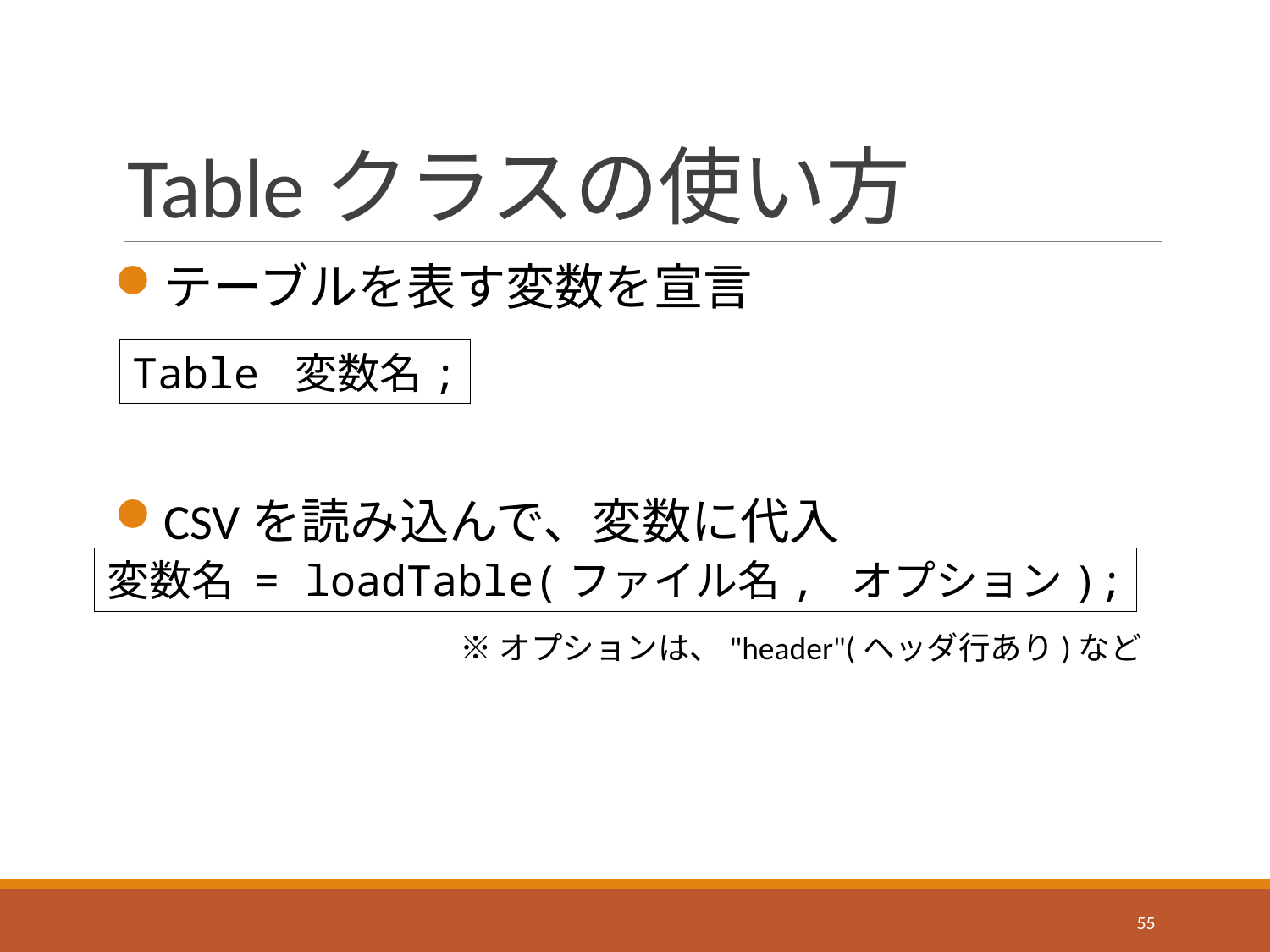

# Tableクラスの使い方
テーブルを表す変数を宣言

CSVを読み込んで、変数に代入
Table 変数名;
変数名 = loadTable(ファイル名, オプション);
※オプションは、"header"(ヘッダ行あり)など
55